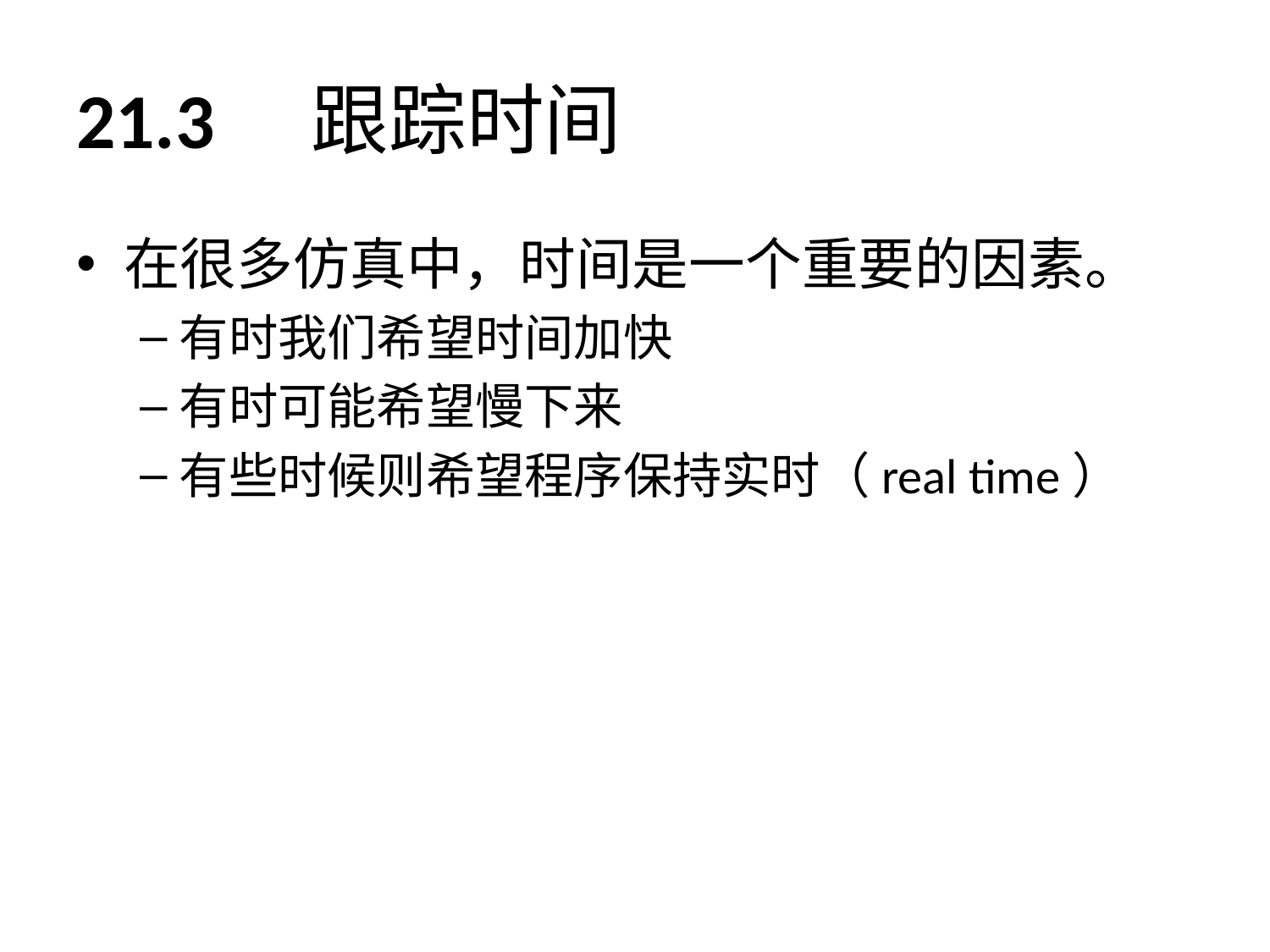

# 21.3　跟踪时间
在很多仿真中，时间是一个重要的因素。
有时我们希望时间加快
有时可能希望慢下来
有些时候则希望程序保持实时（real time）